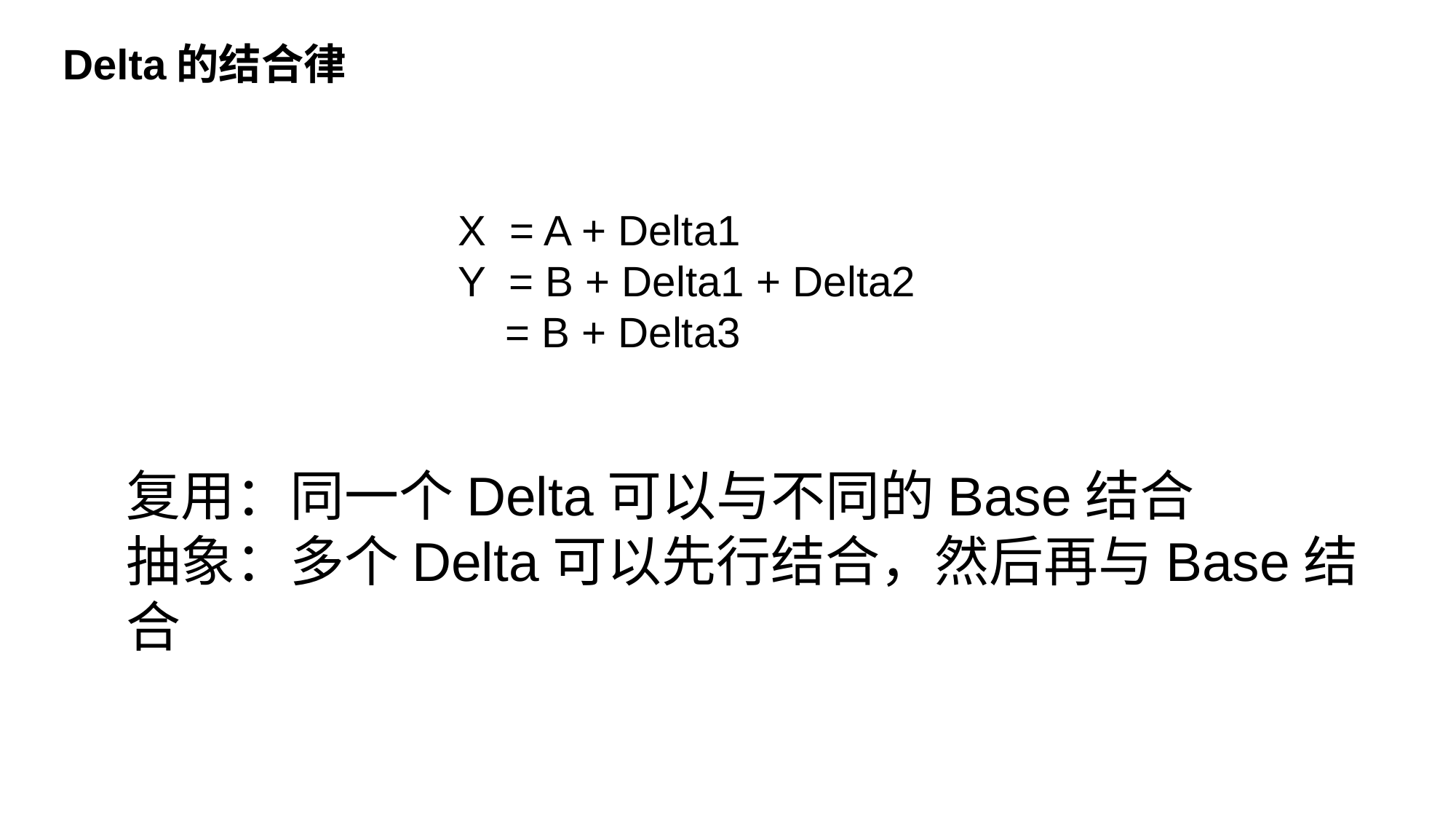

Delta的结合律
X  = A + Delta1
Y  = B + Delta1 + Delta2
    = B + Delta3
复用：同一个Delta可以与不同的Base结合
抽象：多个Delta可以先行结合，然后再与Base结合